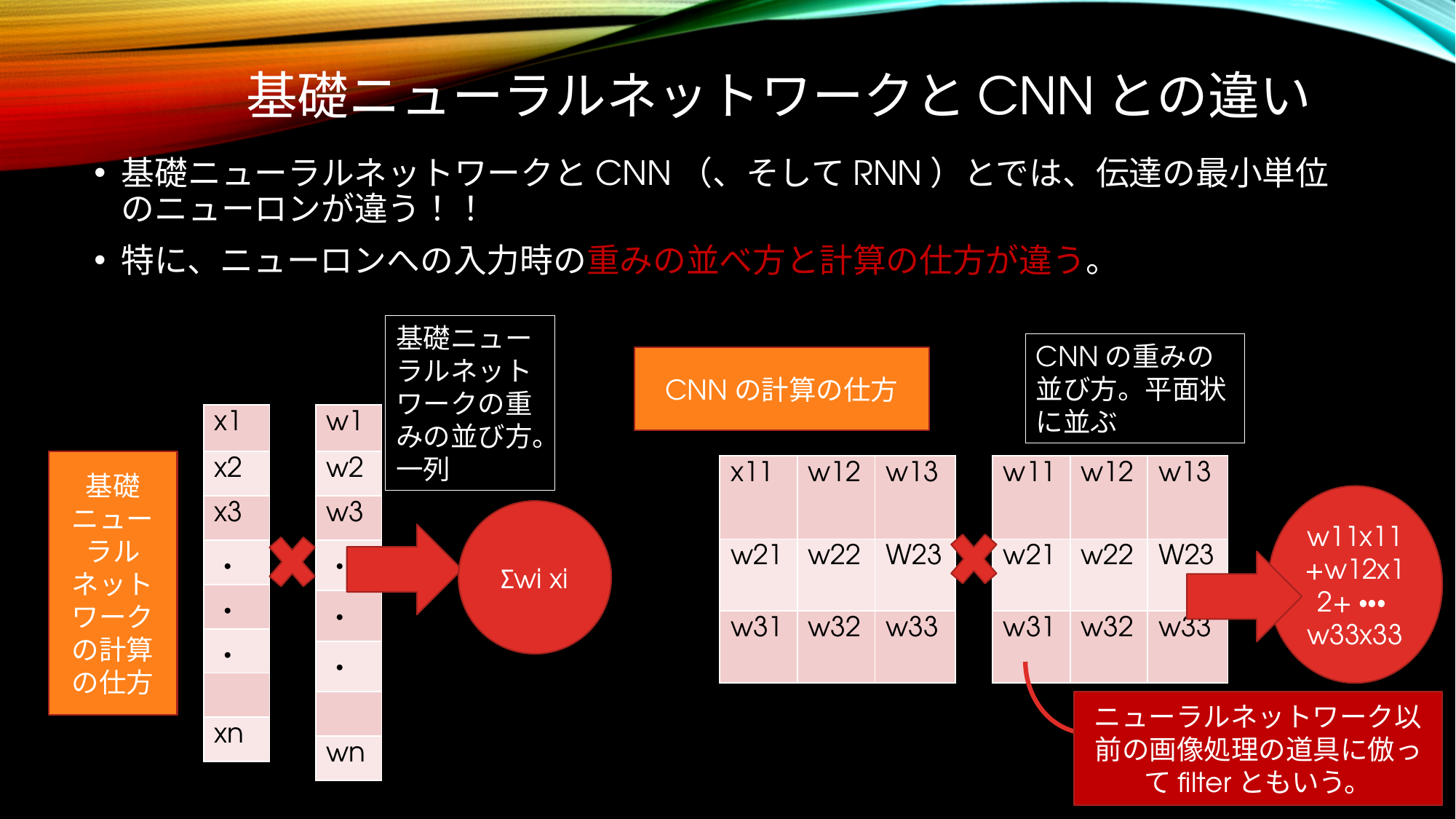

# 基礎ニューラルネットワークとCNNとの違い
基礎ニューラルネットワークとCNN（、そしてRNN）とでは、伝達の最小単位のニューロンが違う！！
特に、ニューロンへの入力時の重みの並べ方と計算の仕方が違う。
基礎ニューラルネットワークの重みの並び方。一列
CNNの重みの並び方。平面状に並ぶ
CNNの計算の仕方
| x1 |
| --- |
| x2 |
| x3 |
| ・ |
| ・ |
| ・ |
|  |
| xn |
| w1 |
| --- |
| w2 |
| w3 |
| ・ |
| ・ |
| ・ |
|  |
| wn |
基礎ニューラルネットワークの計算の仕方
| x11 | w12 | w13 |
| --- | --- | --- |
| w21 | w22 | W23 |
| w31 | w32 | w33 |
| w11 | w12 | w13 |
| --- | --- | --- |
| w21 | w22 | W23 |
| w31 | w32 | w33 |
w11x11+w12x12+・・・w33x33
Σwi xi

ニューラルネットワーク以前の画像処理の道具に倣ってfilterともいう。